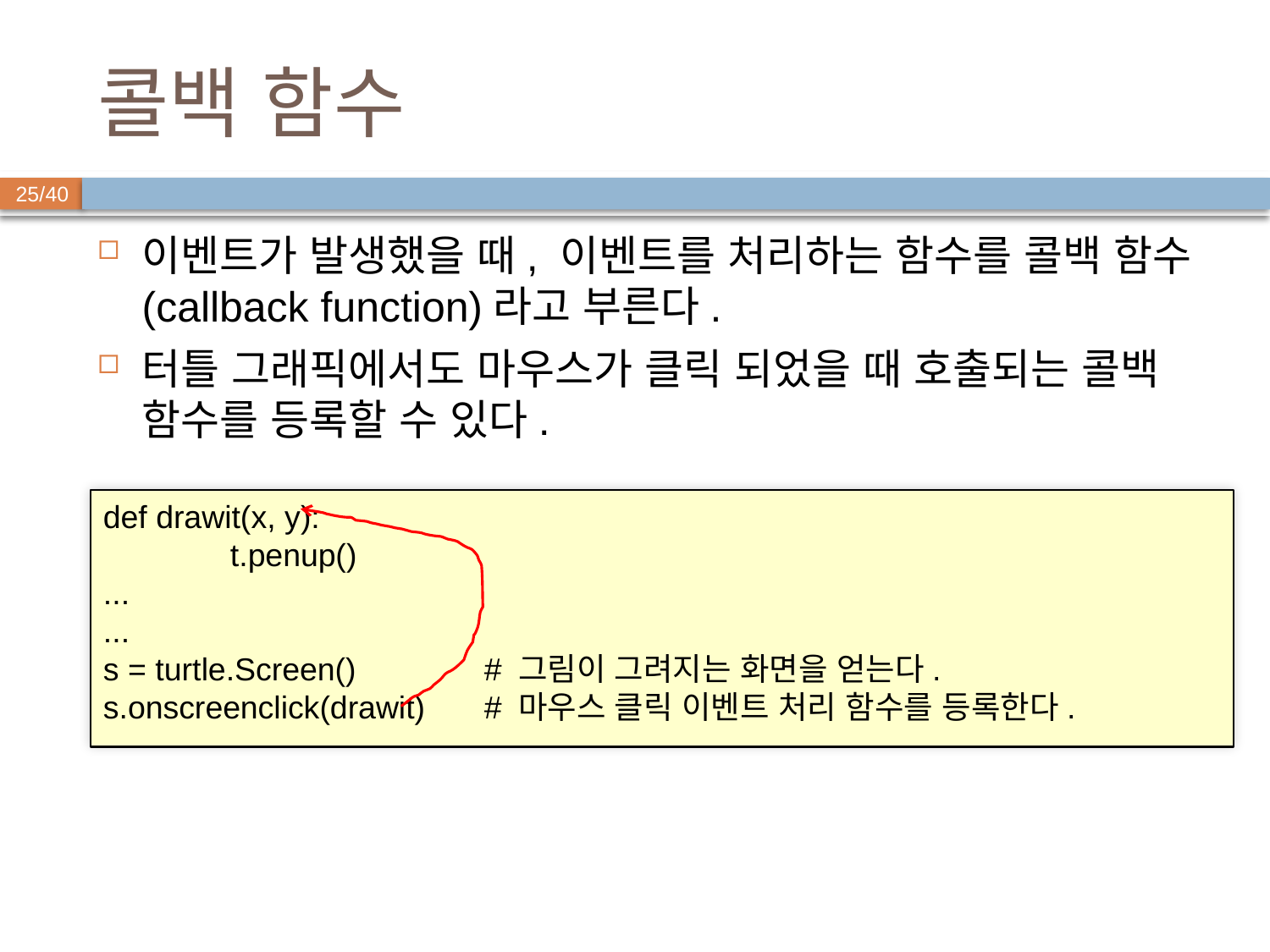

# 콜백 함수
이벤트가 발생했을 때, 이벤트를 처리하는 함수를 콜백 함수(callback function)라고 부른다.
터틀 그래픽에서도 마우스가 클릭 되었을 때 호출되는 콜백 함수를 등록할 수 있다.
def drawit(x, y):
	t.penup()
...
...
s = turtle.Screen()		# 그림이 그려지는 화면을 얻는다.
s.onscreenclick(drawit)	# 마우스 클릭 이벤트 처리 함수를 등록한다.